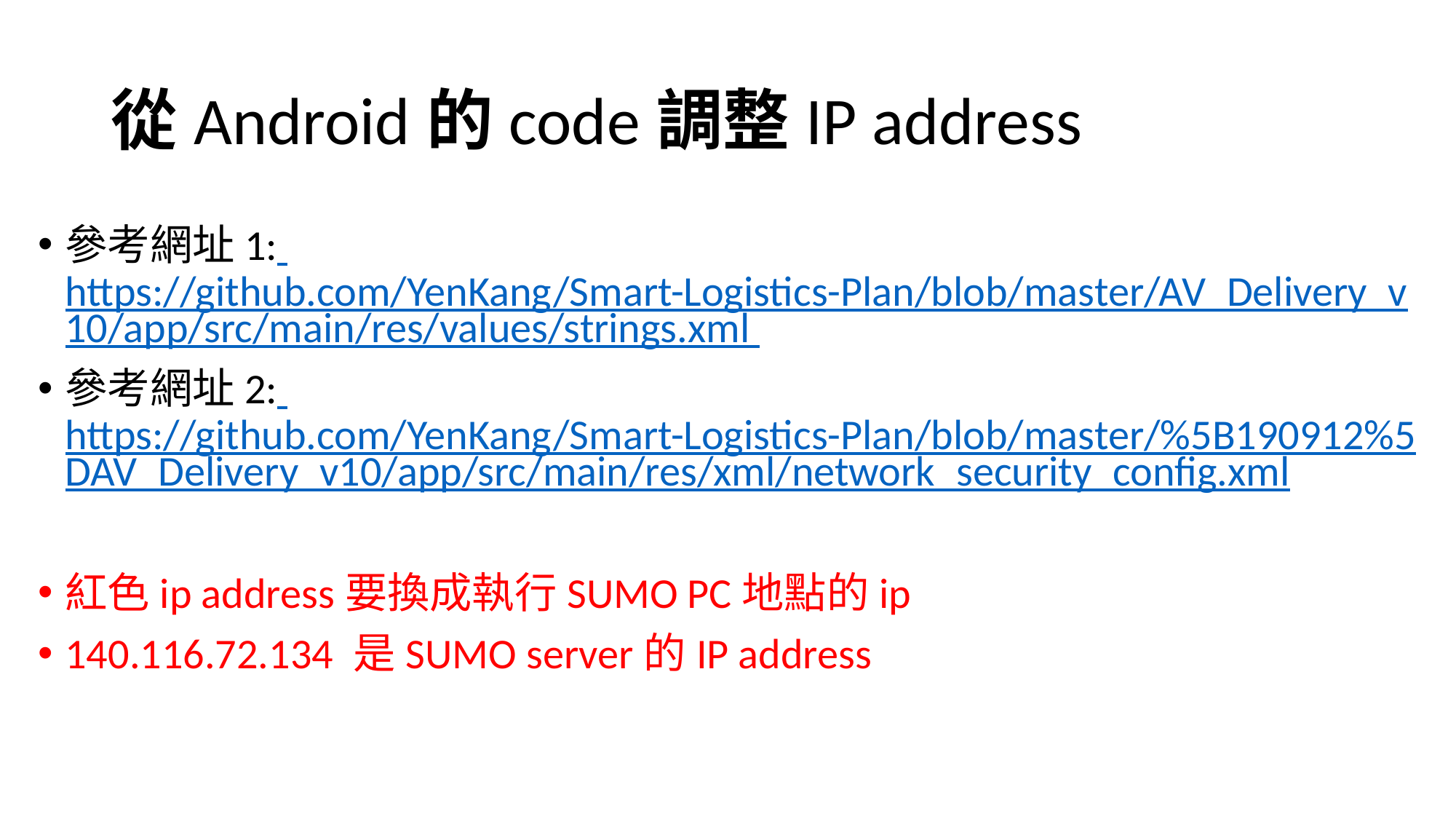

# 從Android的code調整IP address
參考網址1: https://github.com/YenKang/Smart-Logistics-Plan/blob/master/AV_Delivery_v10/app/src/main/res/values/strings.xml
參考網址2: https://github.com/YenKang/Smart-Logistics-Plan/blob/master/%5B190912%5DAV_Delivery_v10/app/src/main/res/xml/network_security_config.xml

紅色ip address要換成執行SUMO PC地點的ip
140.116.72.134 是SUMO server的IP address